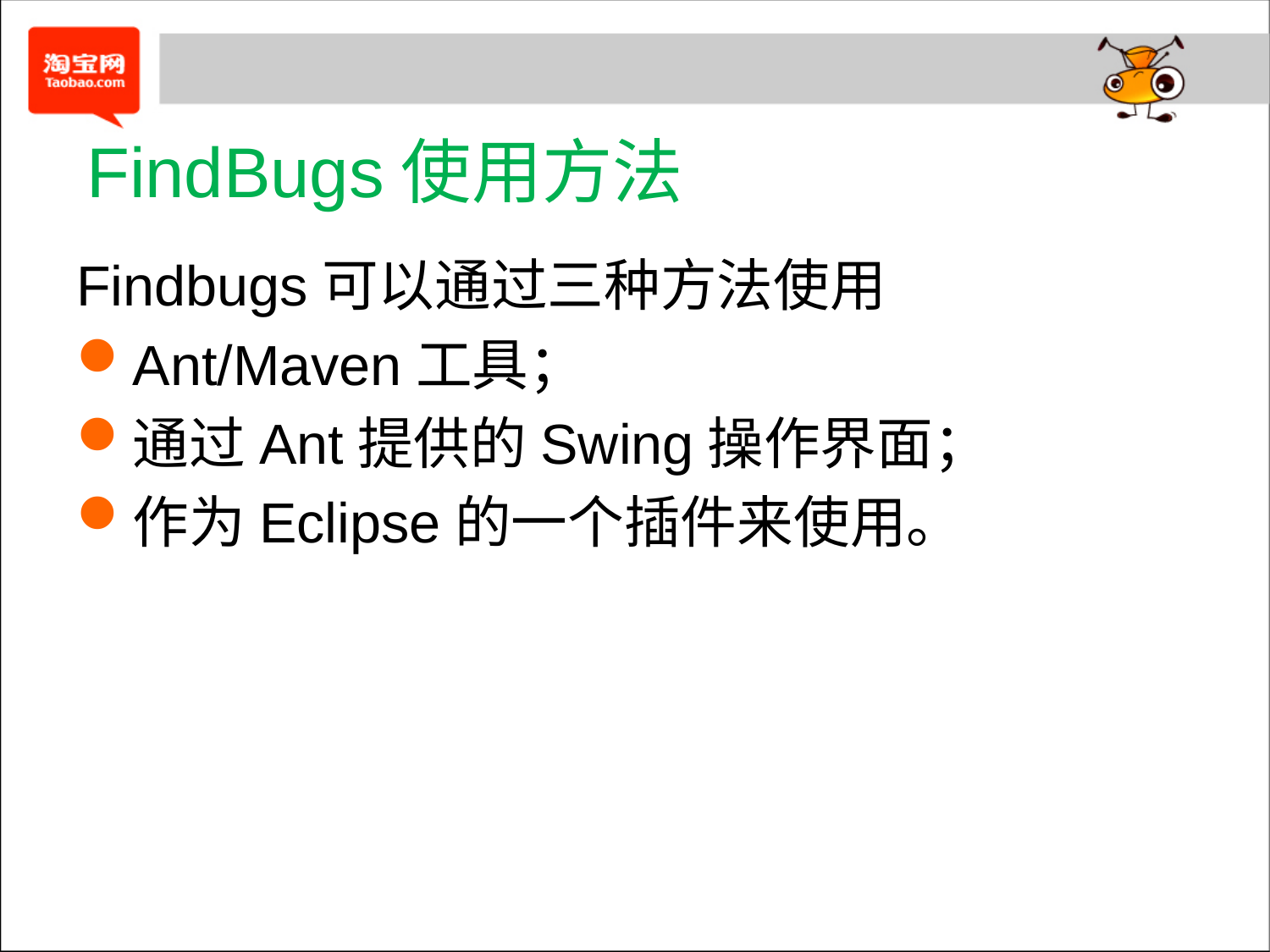

# FindBugs使用方法
Findbugs可以通过三种方法使用
Ant/Maven工具；
通过Ant提供的Swing操作界面；
作为Eclipse的一个插件来使用。